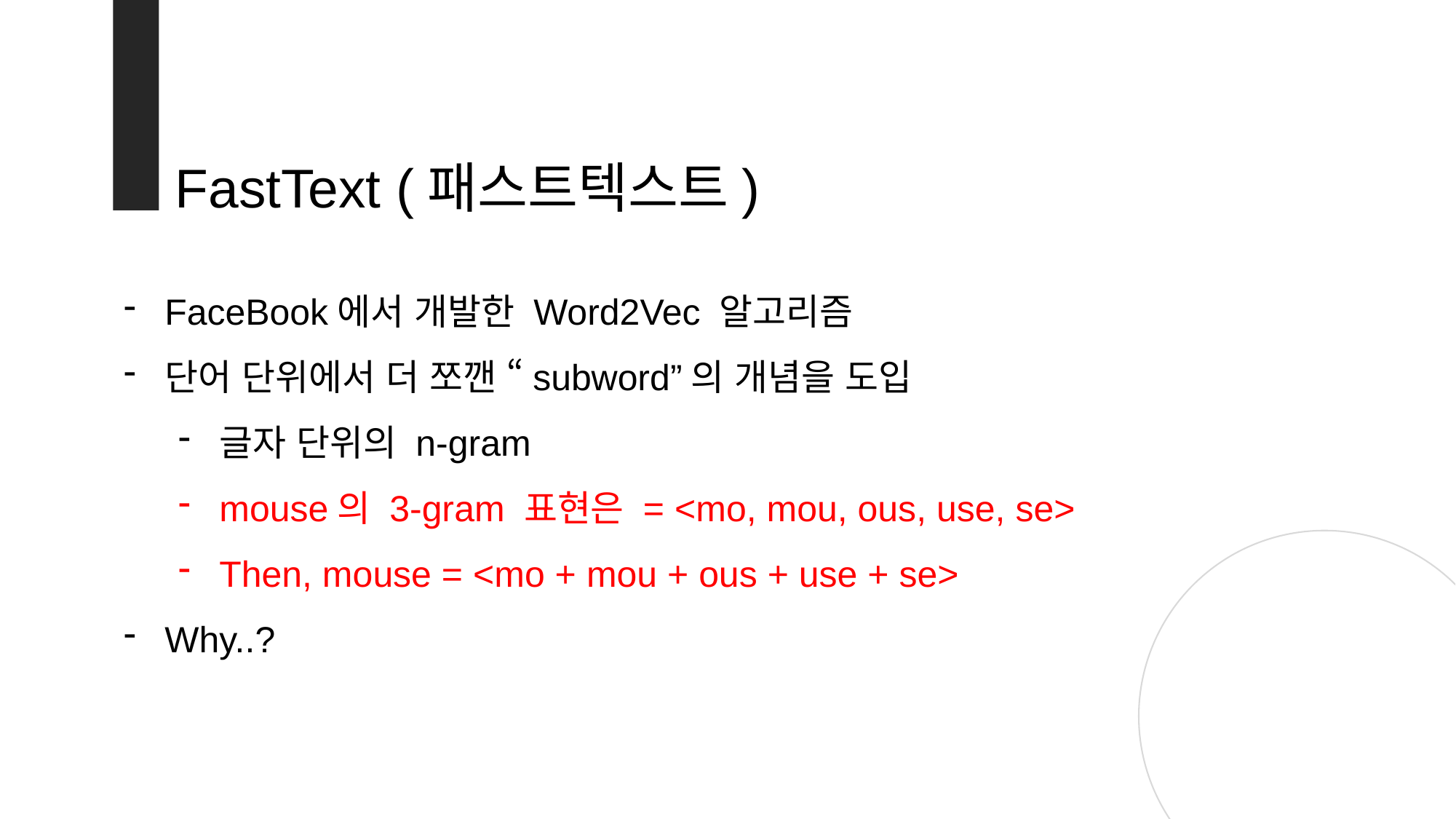

FastText (패스트텍스트)
FaceBook에서 개발한 Word2Vec 알고리즘
단어 단위에서 더 쪼깬 “subword”의 개념을 도입
글자 단위의 n-gram
mouse의 3-gram 표현은 = <mo, mou, ous, use, se>
Then, mouse = <mo + mou + ous + use + se>
Why..?